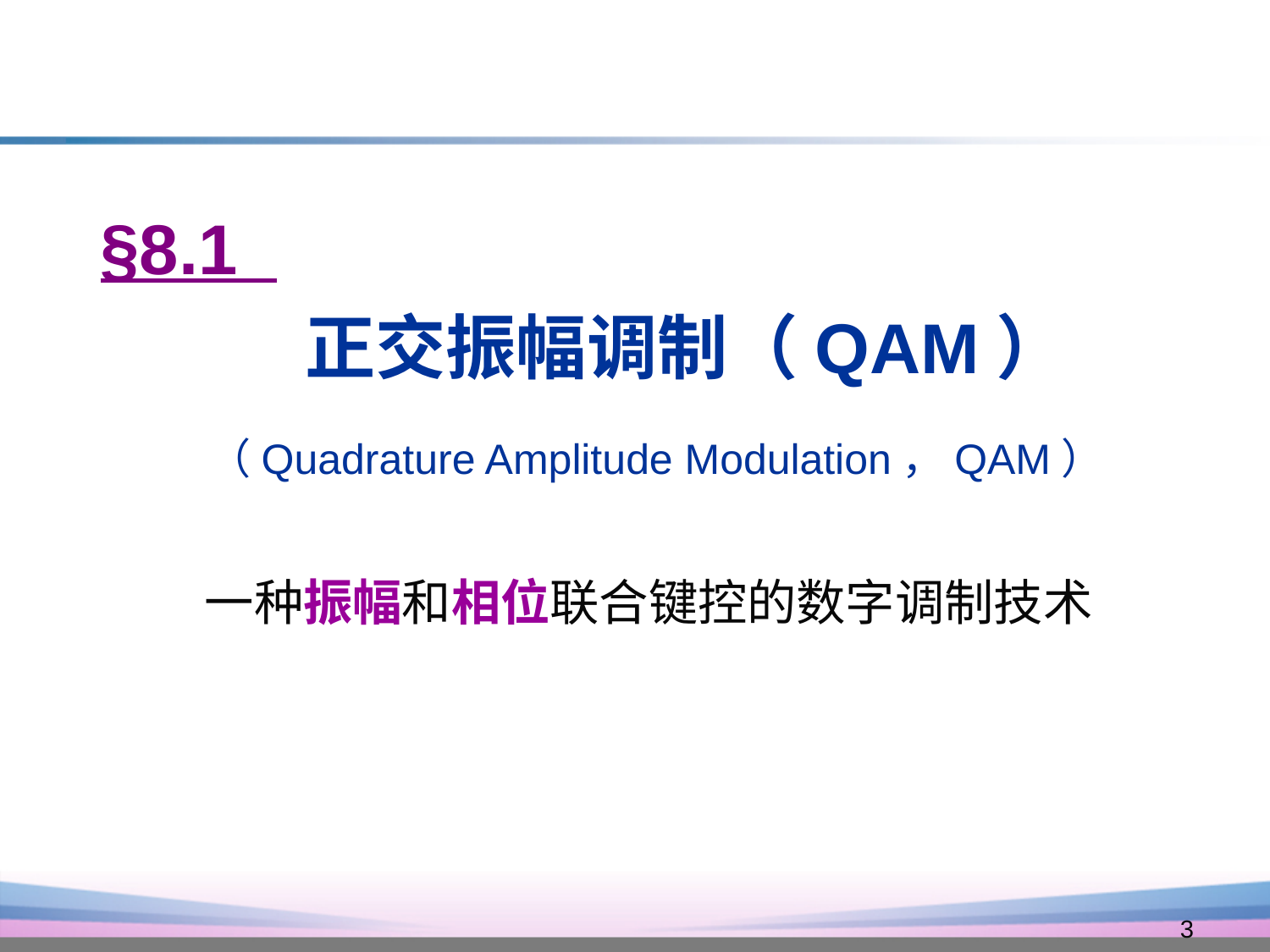

§8.1
正交振幅调制（QAM）
（Quadrature Amplitude Modulation，QAM）
一种振幅和相位联合键控的数字调制技术
3